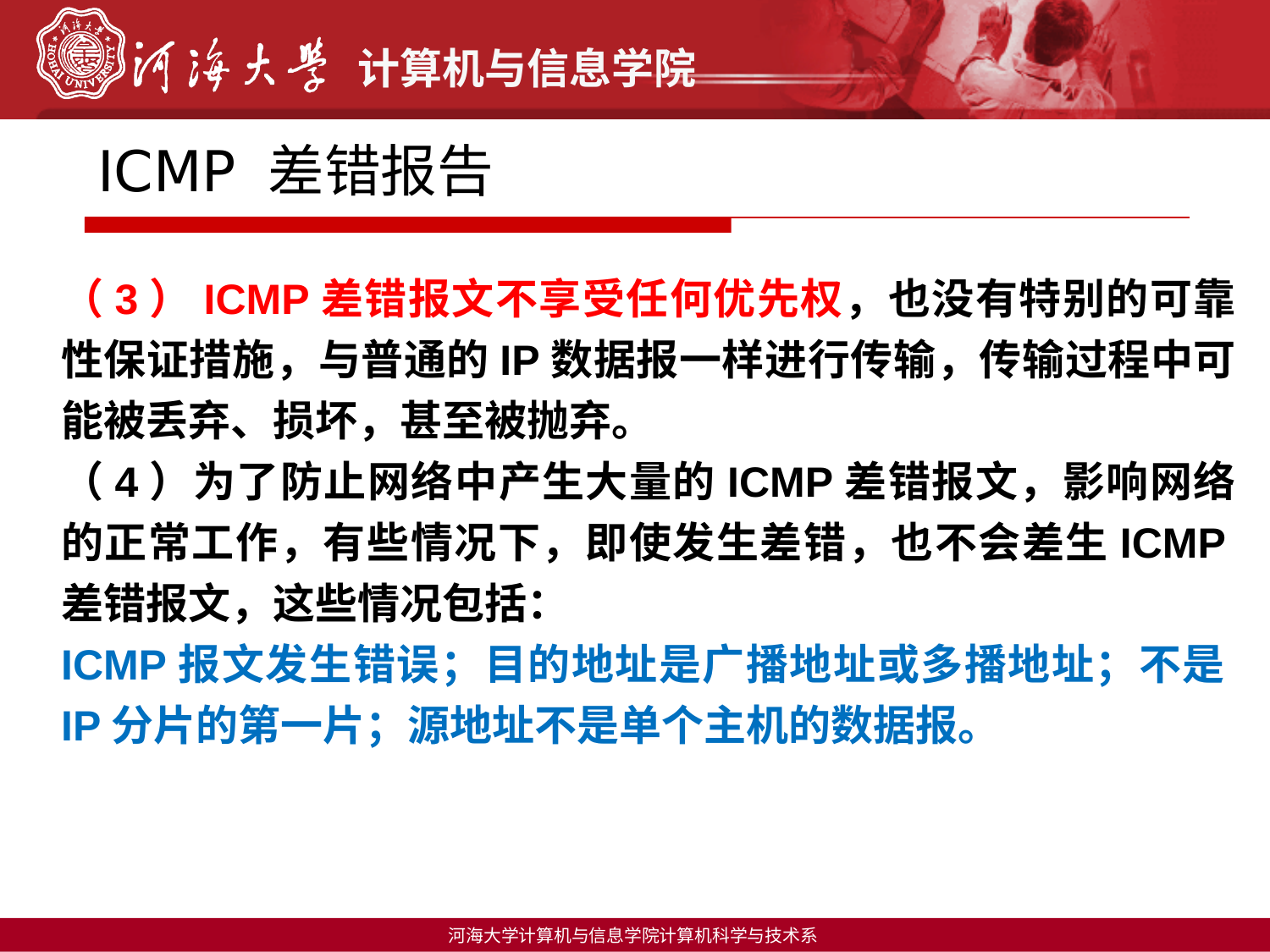

# ICMP 差错报告
（3）ICMP差错报文不享受任何优先权，也没有特别的可靠性保证措施，与普通的IP数据报一样进行传输，传输过程中可能被丢弃、损坏，甚至被抛弃。
（4）为了防止网络中产生大量的ICMP差错报文，影响网络的正常工作，有些情况下，即使发生差错，也不会差生ICMP差错报文，这些情况包括：
ICMP报文发生错误；目的地址是广播地址或多播地址；不是IP分片的第一片；源地址不是单个主机的数据报。